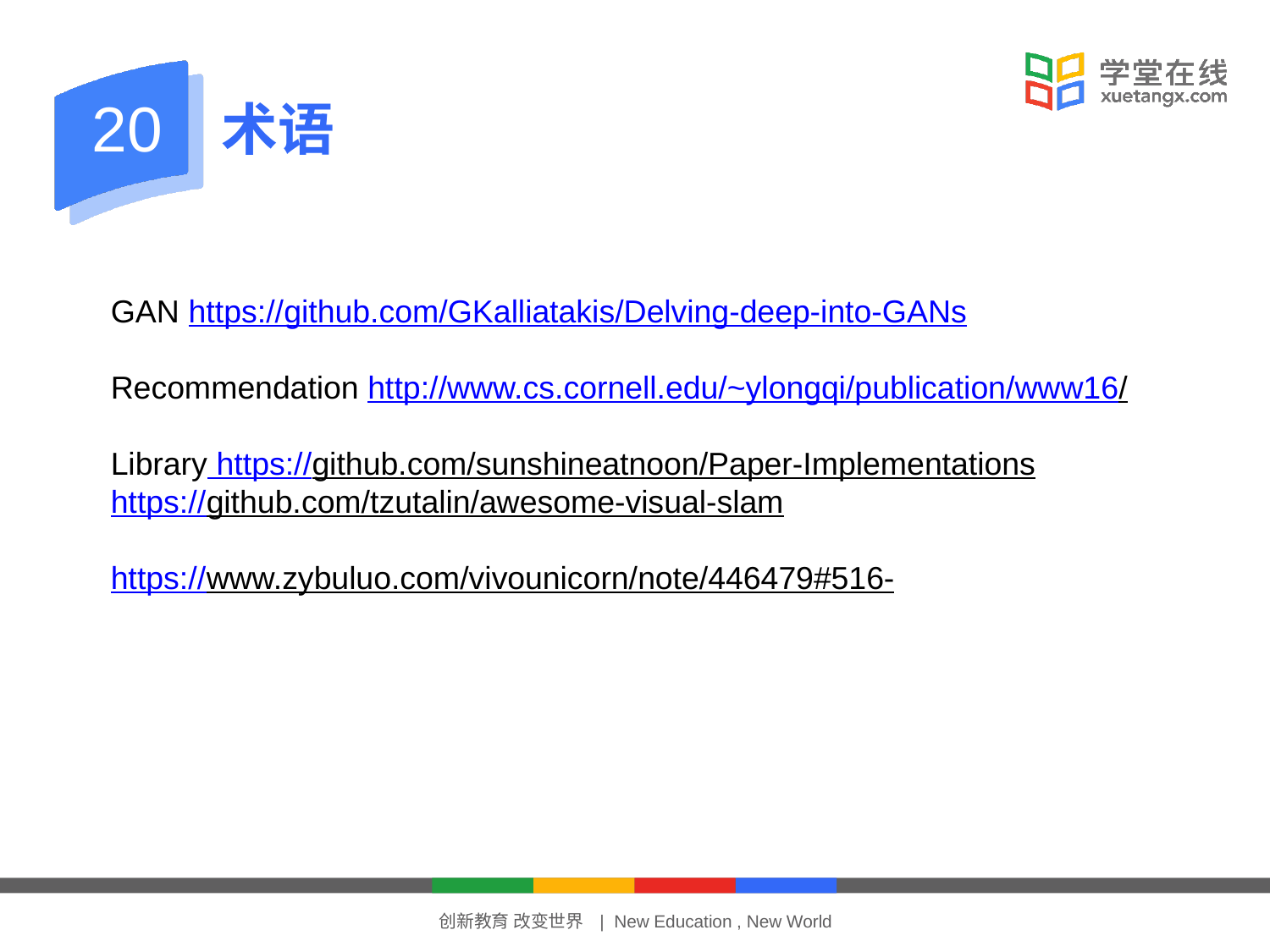

20
术语

GAN https://github.com/GKalliatakis/Delving-deep-into-GANs

Recommendation http://www.cs.cornell.edu/~ylongqi/publication/www16/

Library https://github.com/sunshineatnoon/Paper-Implementations
https://github.com/tzutalin/awesome-visual-slam

https://www.zybuluo.com/vivounicorn/note/446479#516-